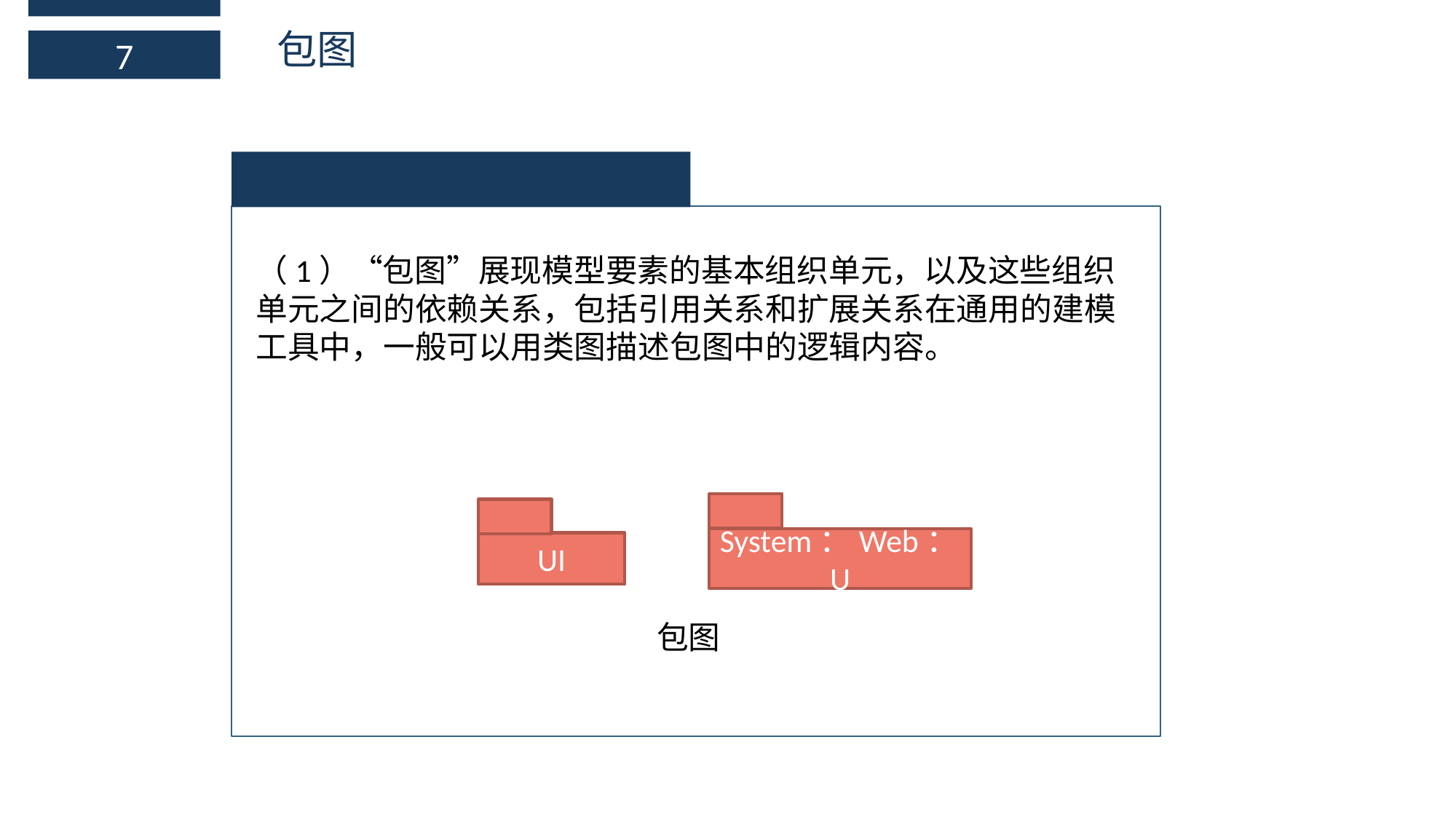

包图
7

（1）“包图”展现模型要素的基本组织单元，以及这些组织单元之间的依赖关系，包括引用关系和扩展关系在通用的建模工具中，一般可以用类图描述包图中的逻辑内容。

System：Web：U
UI
包图